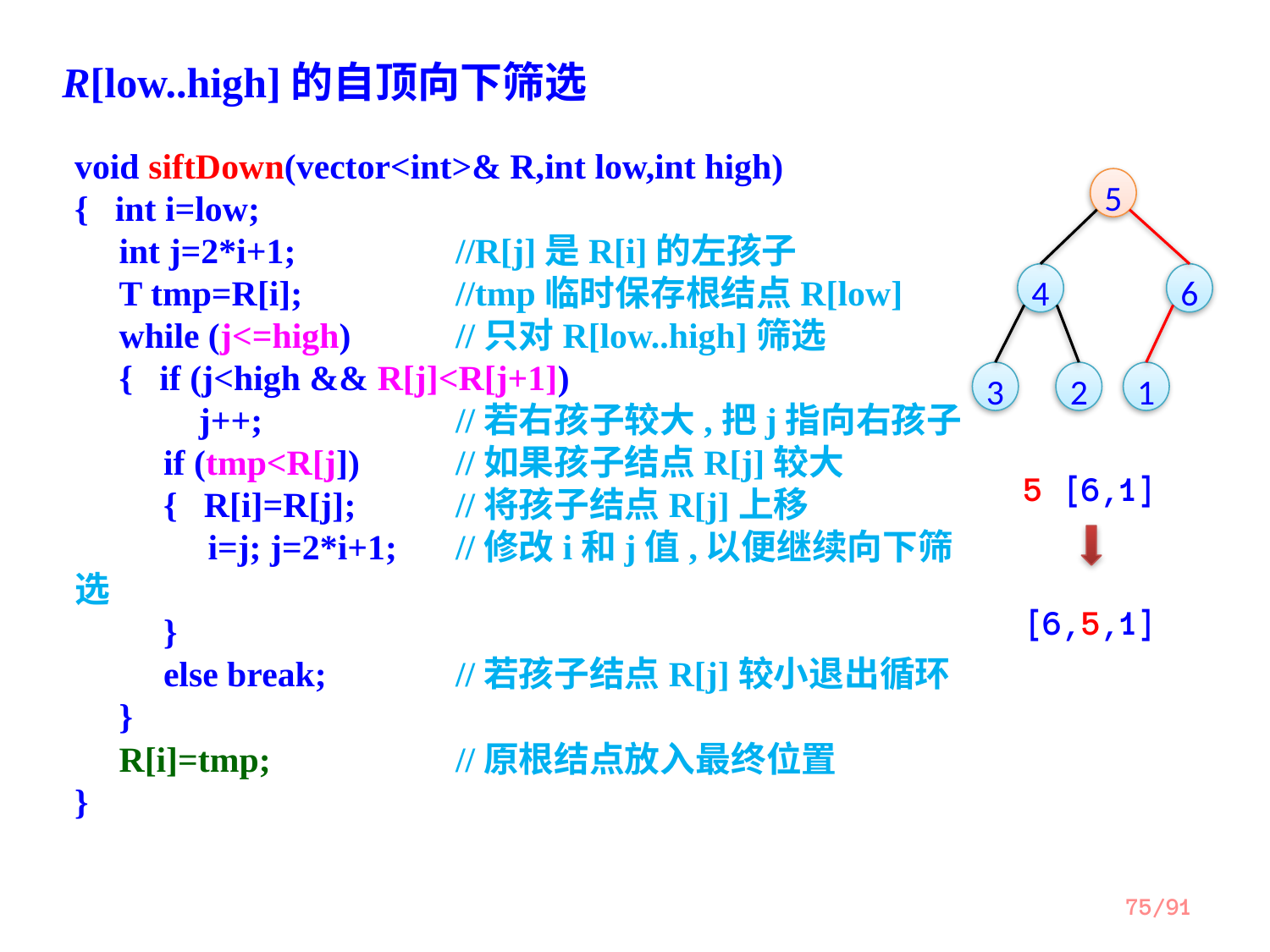

R[low..high]的自顶向下筛选
void siftDown(vector<int>& R,int low,int high)
{   int i=low;
     int j=2*i+1; 		//R[j]是R[i]的左孩子
     T tmp=R[i]; 		//tmp临时保存根结点R[low]
     while (j<=high)	//只对R[low..high]筛选
     {   if (j<high && R[j]<R[j+1])
              j++; 		//若右孩子较大,把j指向右孩子
          if (tmp<R[j]) 	//如果孩子结点R[j]较大
          {   R[i]=R[j]; 	//将孩子结点R[j]上移
               i=j; j=2*i+1; 	//修改i和j值,以便继续向下筛选
          }
          else break; 	//若孩子结点R[j]较小退出循环
     }
     R[i]=tmp; 		//原根结点放入最终位置
}
5
4
6
3
2
1
5 [6,1]

[6,5,1]
75/91